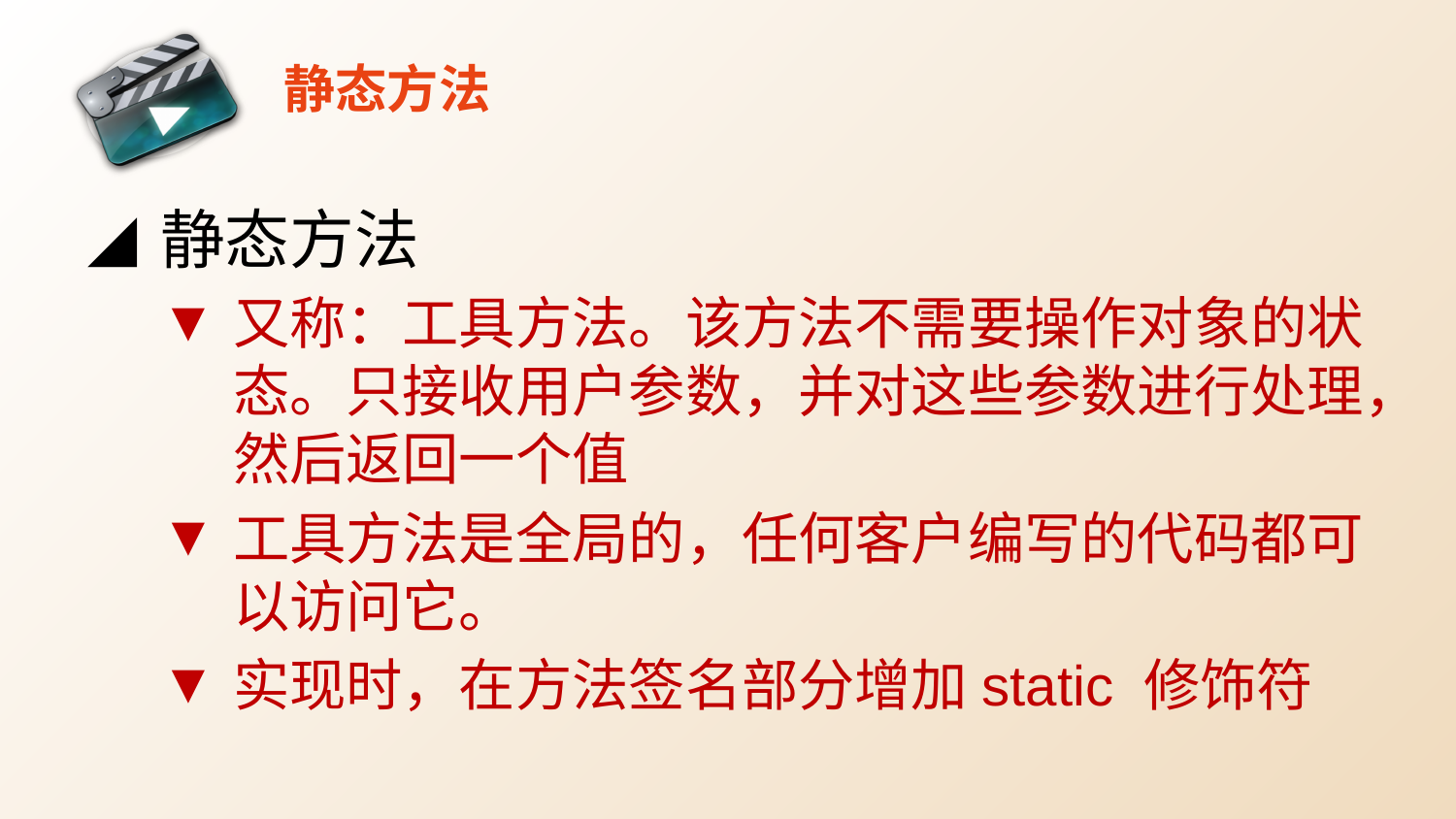

# 静态方法
静态方法
又称：工具方法。该方法不需要操作对象的状态。只接收用户参数，并对这些参数进行处理，然后返回一个值
工具方法是全局的，任何客户编写的代码都可以访问它。
实现时，在方法签名部分增加static 修饰符